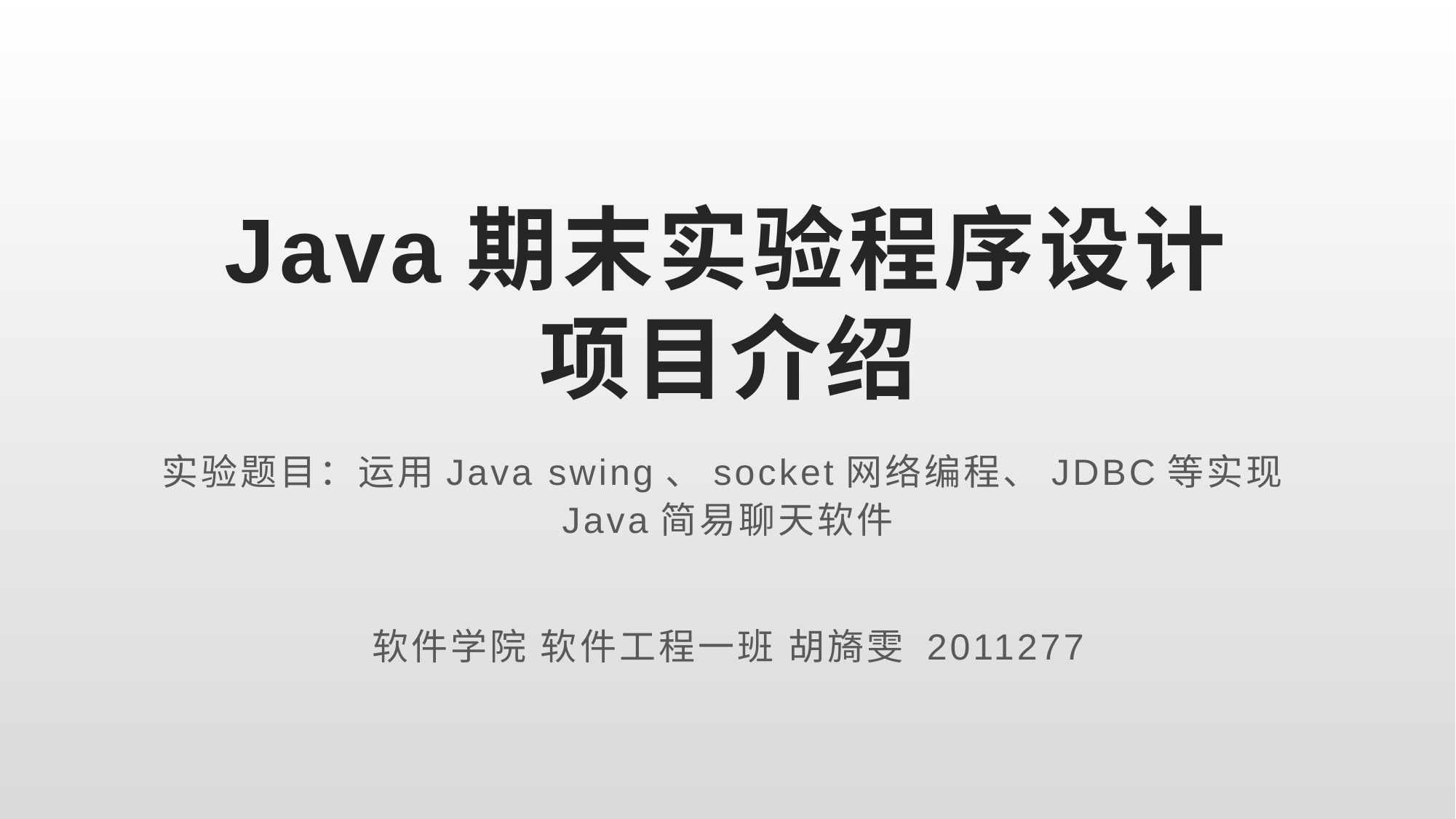

# Java期末实验程序设计 项目介绍
实验题目：运用Java swing、socket网络编程、JDBC等实现Java简易聊天软件

软件学院 软件工程一班 胡旖雯 2011277